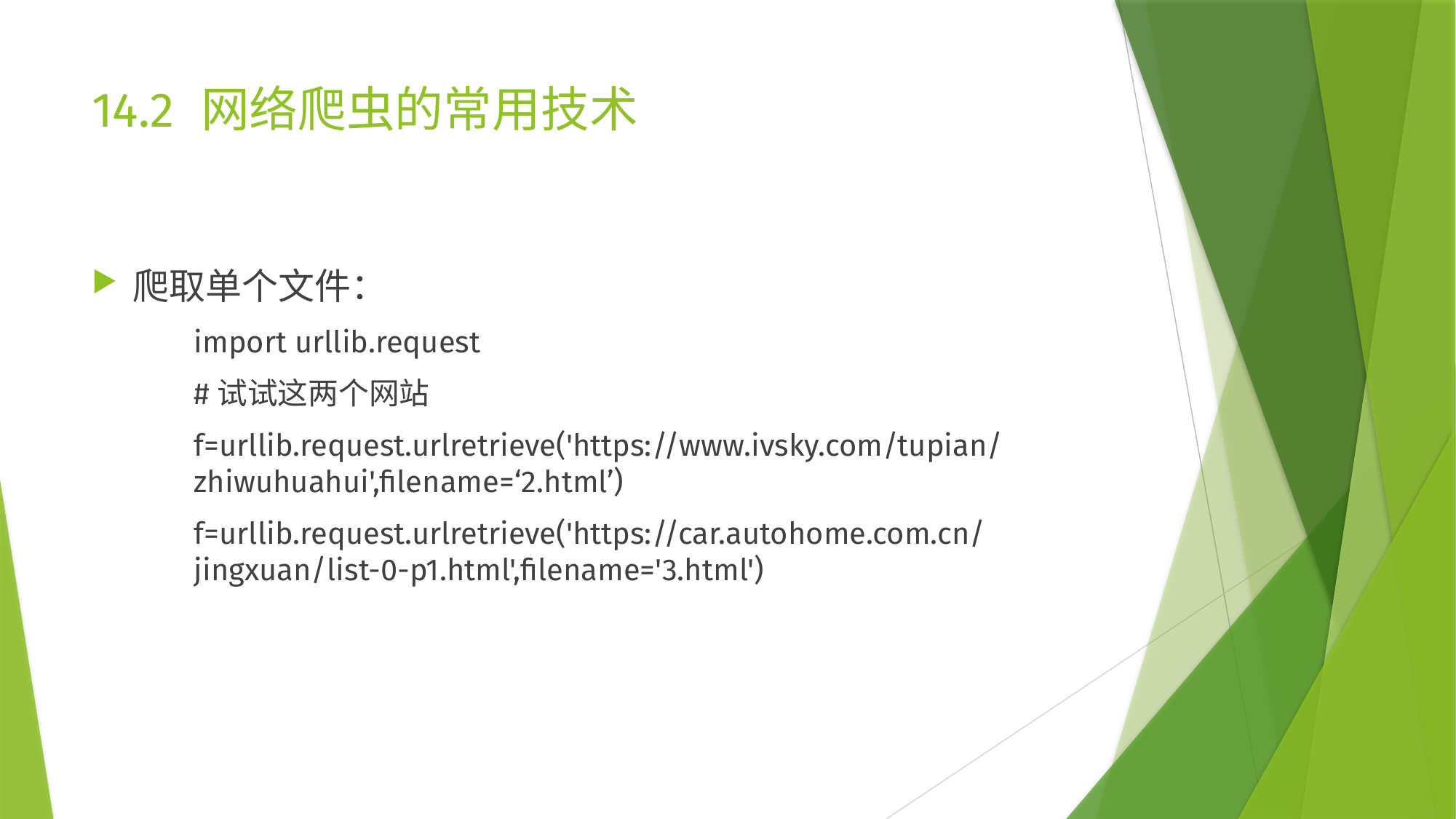

# 14.2	网络爬虫的常用技术
爬取单个文件：
import urllib.request
#试试这两个网站
f=urllib.request.urlretrieve('https://www.ivsky.com/tupian/zhiwuhuahui',filename=‘2.html’)
f=urllib.request.urlretrieve('https://car.autohome.com.cn/jingxuan/list-0-p1.html',filename='3.html')